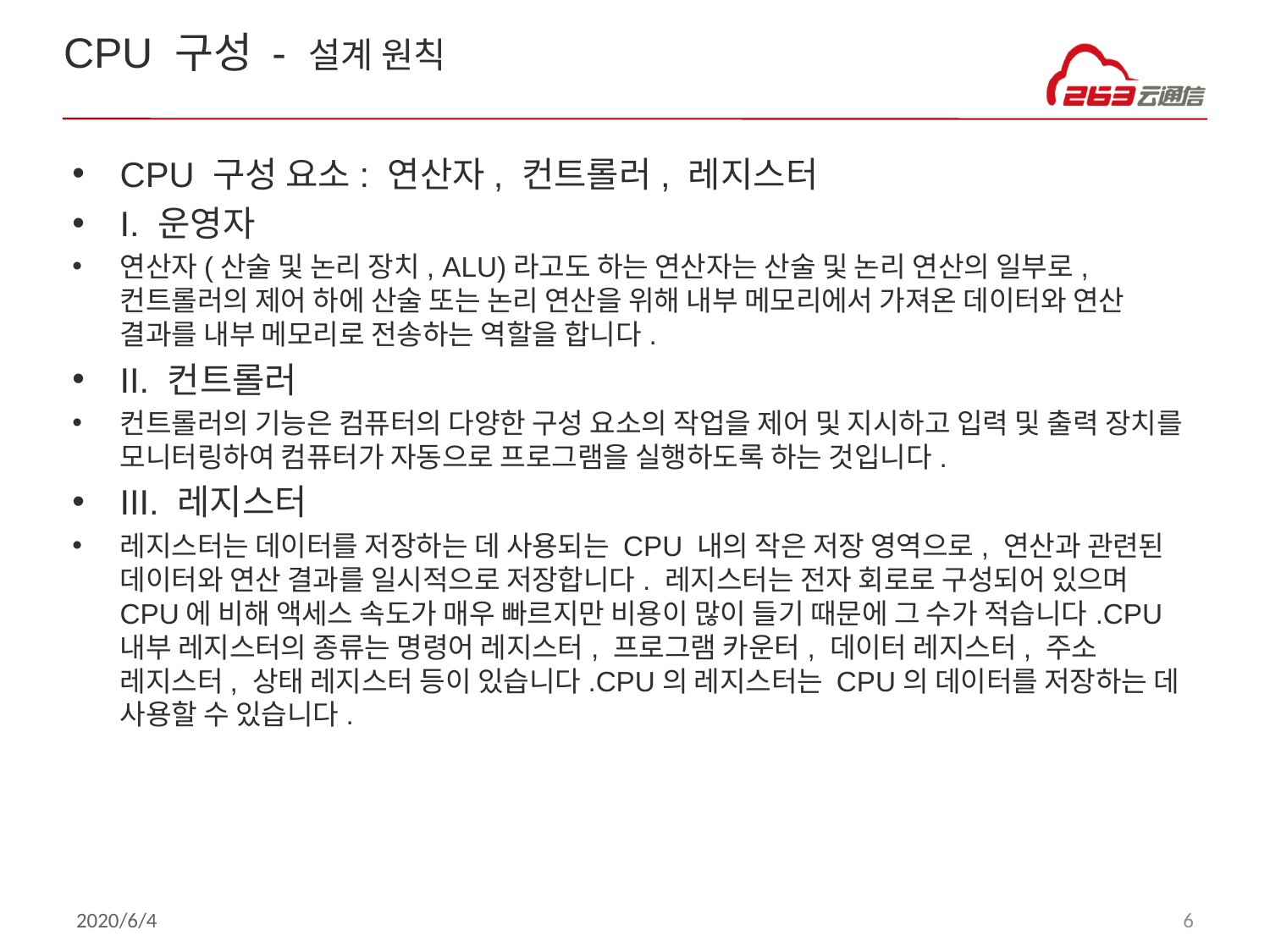

# CPU 구성 - 설계 원칙
CPU 구성 요소: 연산자, 컨트롤러, 레지스터
I. 운영자
연산자(산술 및 논리 장치, ALU)라고도 하는 연산자는 산술 및 논리 연산의 일부로, 컨트롤러의 제어 하에 산술 또는 논리 연산을 위해 내부 메모리에서 가져온 데이터와 연산 결과를 내부 메모리로 전송하는 역할을 합니다.
II. 컨트롤러
컨트롤러의 기능은 컴퓨터의 다양한 구성 요소의 작업을 제어 및 지시하고 입력 및 출력 장치를 모니터링하여 컴퓨터가 자동으로 프로그램을 실행하도록 하는 것입니다.
III. 레지스터
레지스터는 데이터를 저장하는 데 사용되는 CPU 내의 작은 저장 영역으로, 연산과 관련된 데이터와 연산 결과를 일시적으로 저장합니다. 레지스터는 전자 회로로 구성되어 있으며 CPU에 비해 액세스 속도가 매우 빠르지만 비용이 많이 들기 때문에 그 수가 적습니다.CPU 내부 레지스터의 종류는 명령어 레지스터, 프로그램 카운터, 데이터 레지스터, 주소 레지스터, 상태 레지스터 등이 있습니다.CPU의 레지스터는 CPU의 데이터를 저장하는 데 사용할 수 있습니다.